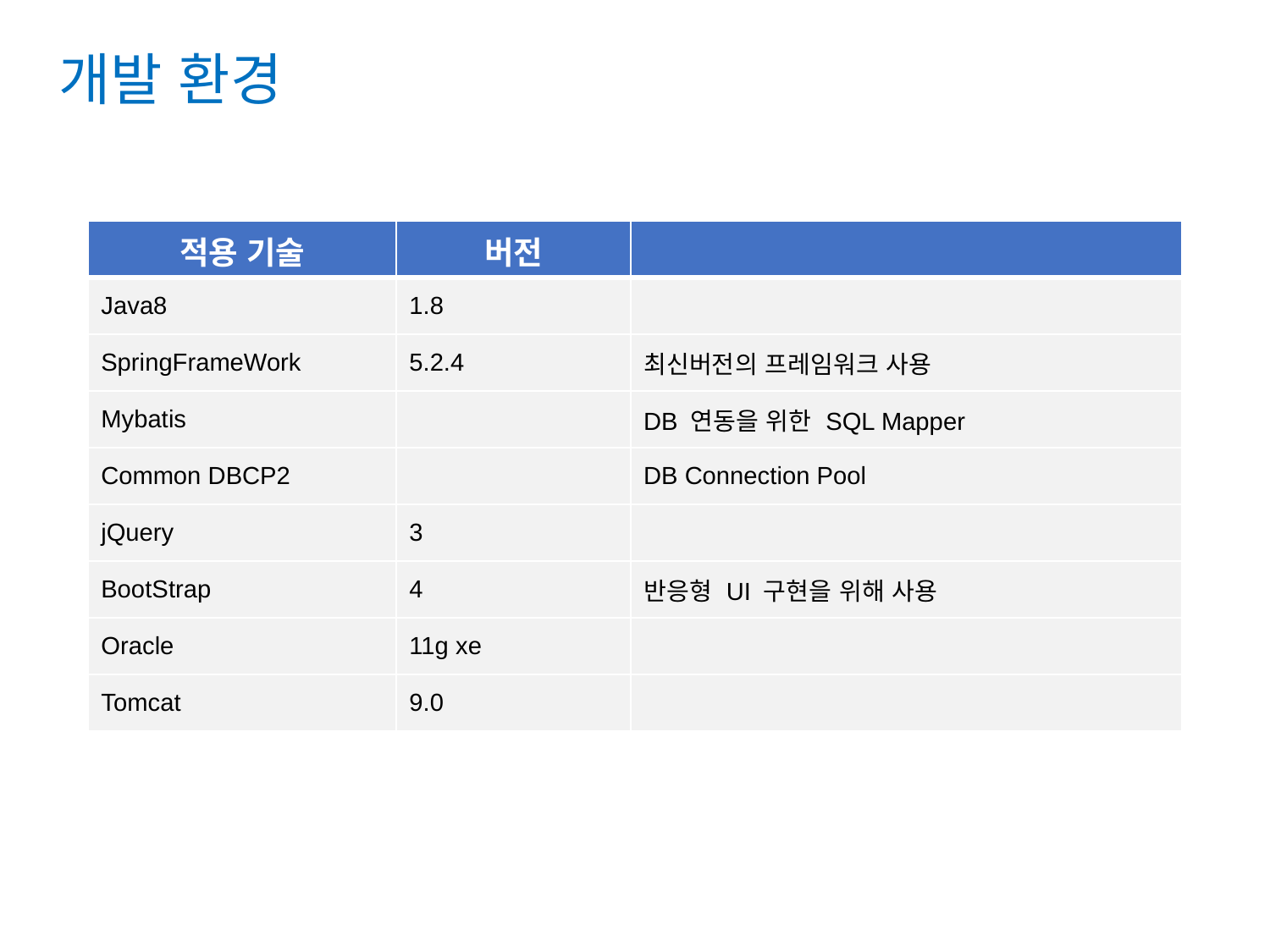

개발 환경
| 적용 기술 | 버전 |  |
| --- | --- | --- |
| Java8 | 1.8 |  |
| SpringFrameWork | 5.2.4 | 최신버전의 프레임워크 사용 |
| Mybatis |  | DB 연동을 위한 SQL Mapper |
| Common DBCP2 |  | DB Connection Pool |
| jQuery | 3 |  |
| BootStrap | 4 | 반응형 UI 구현을 위해 사용 |
| Oracle | 11g xe |  |
| Tomcat | 9.0 |  |